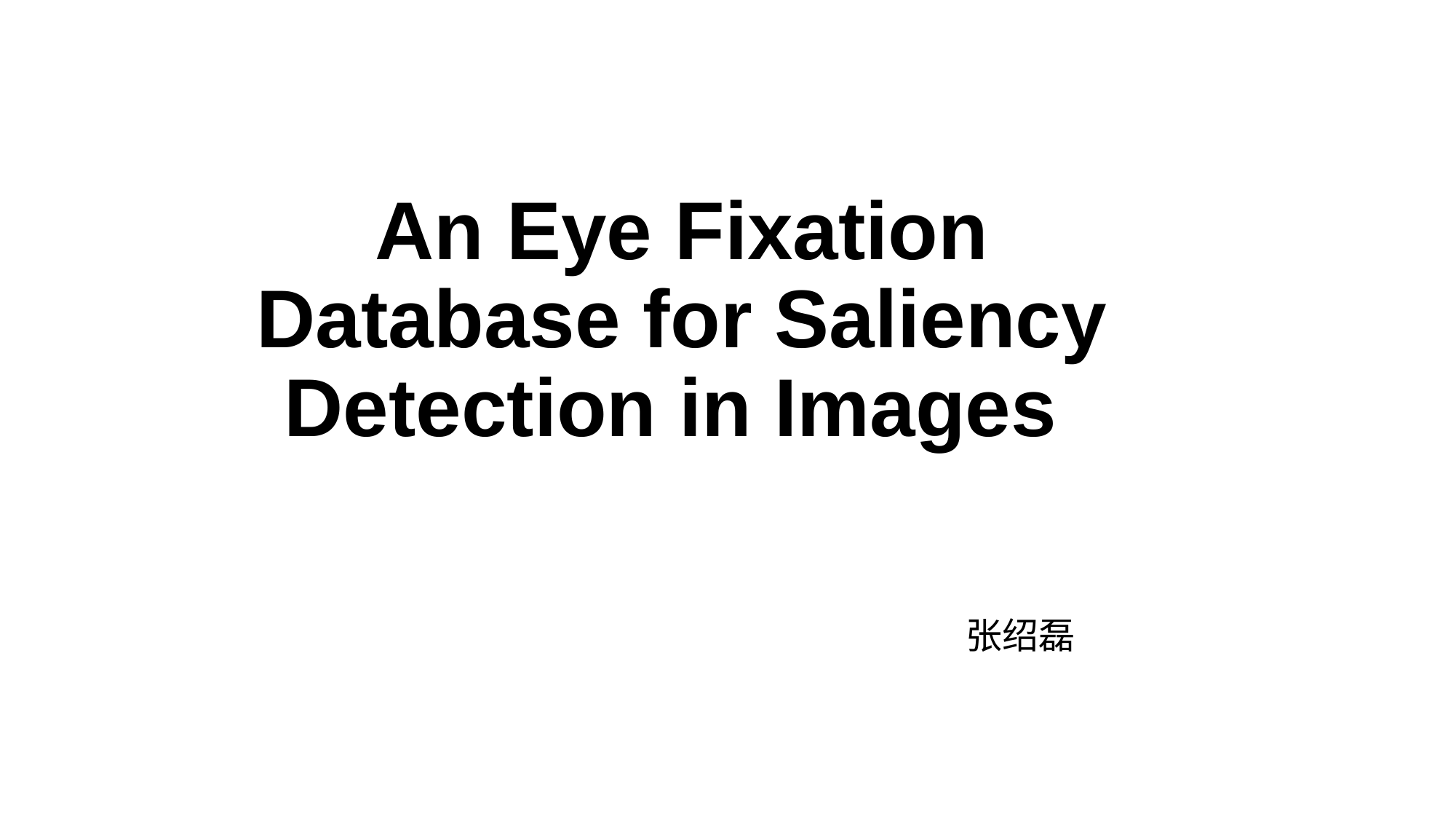

# An Eye Fixation Database for Saliency Detection in Images
张绍磊